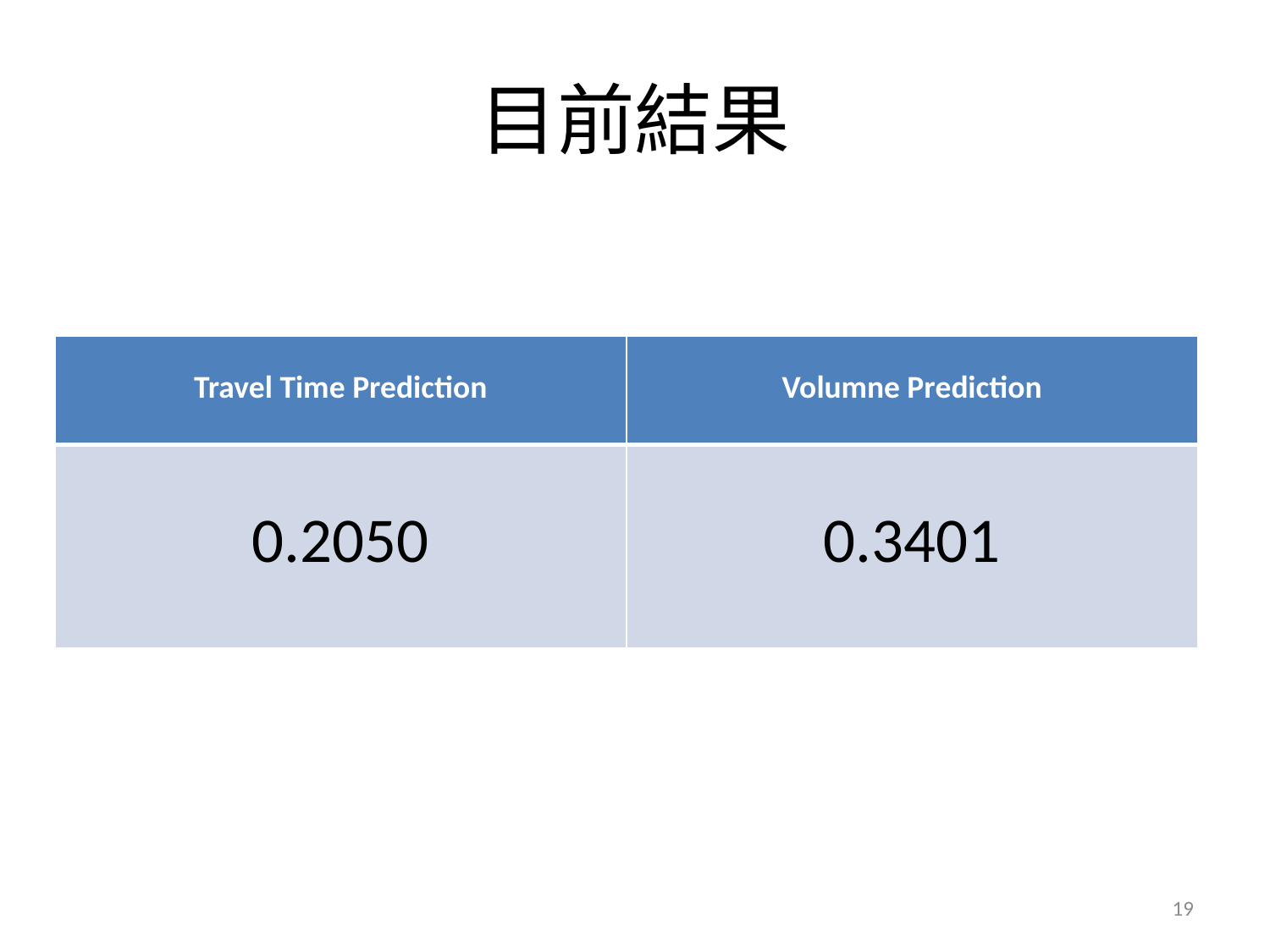

# 目前結果
| Travel Time Prediction | Volumne Prediction |
| --- | --- |
| 0.2050 | 0.3401 |
19